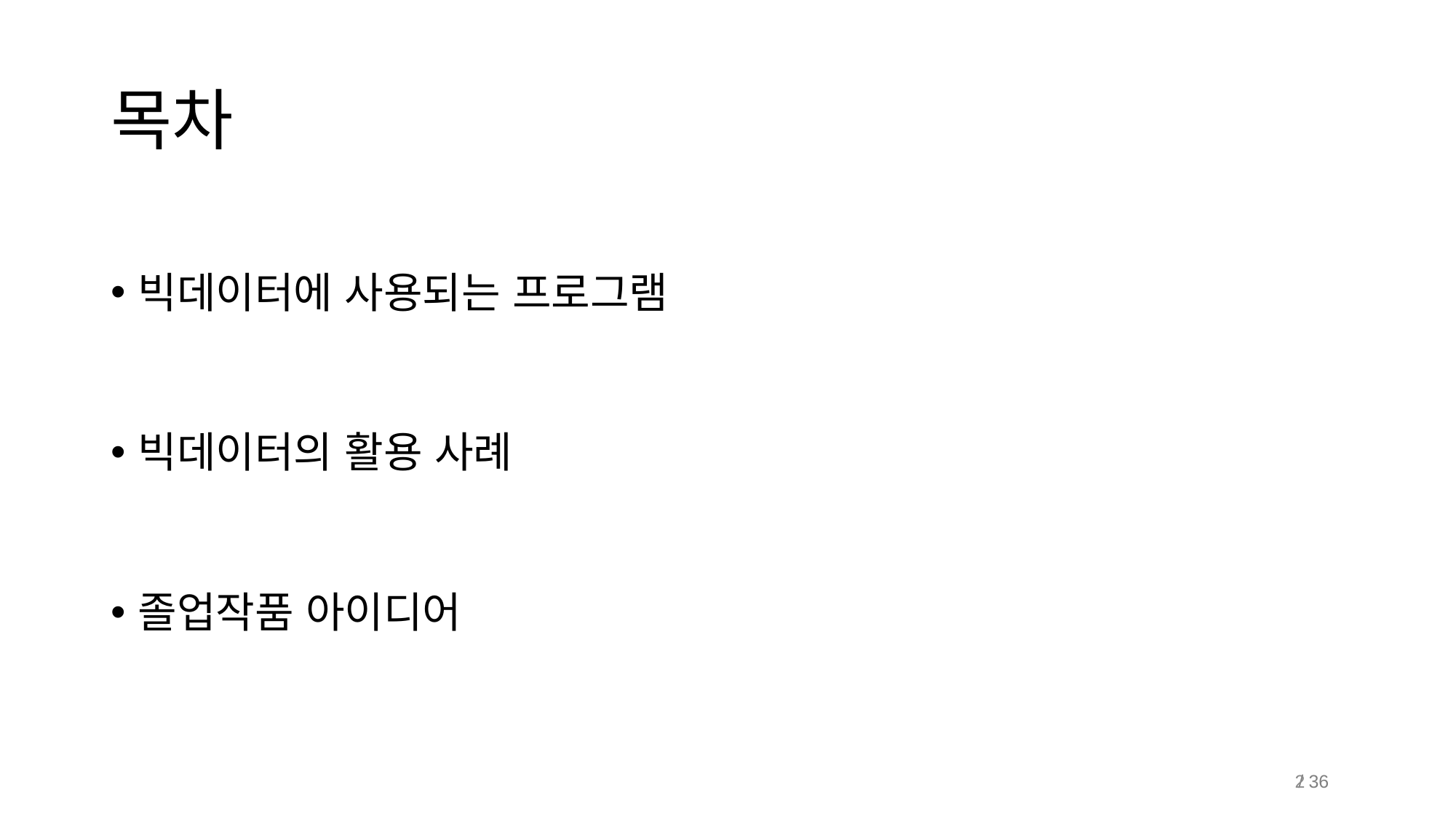

# 목차

빅데이터에 사용되는 프로그램

빅데이터의 활용 사례

졸업작품 아이디어
2